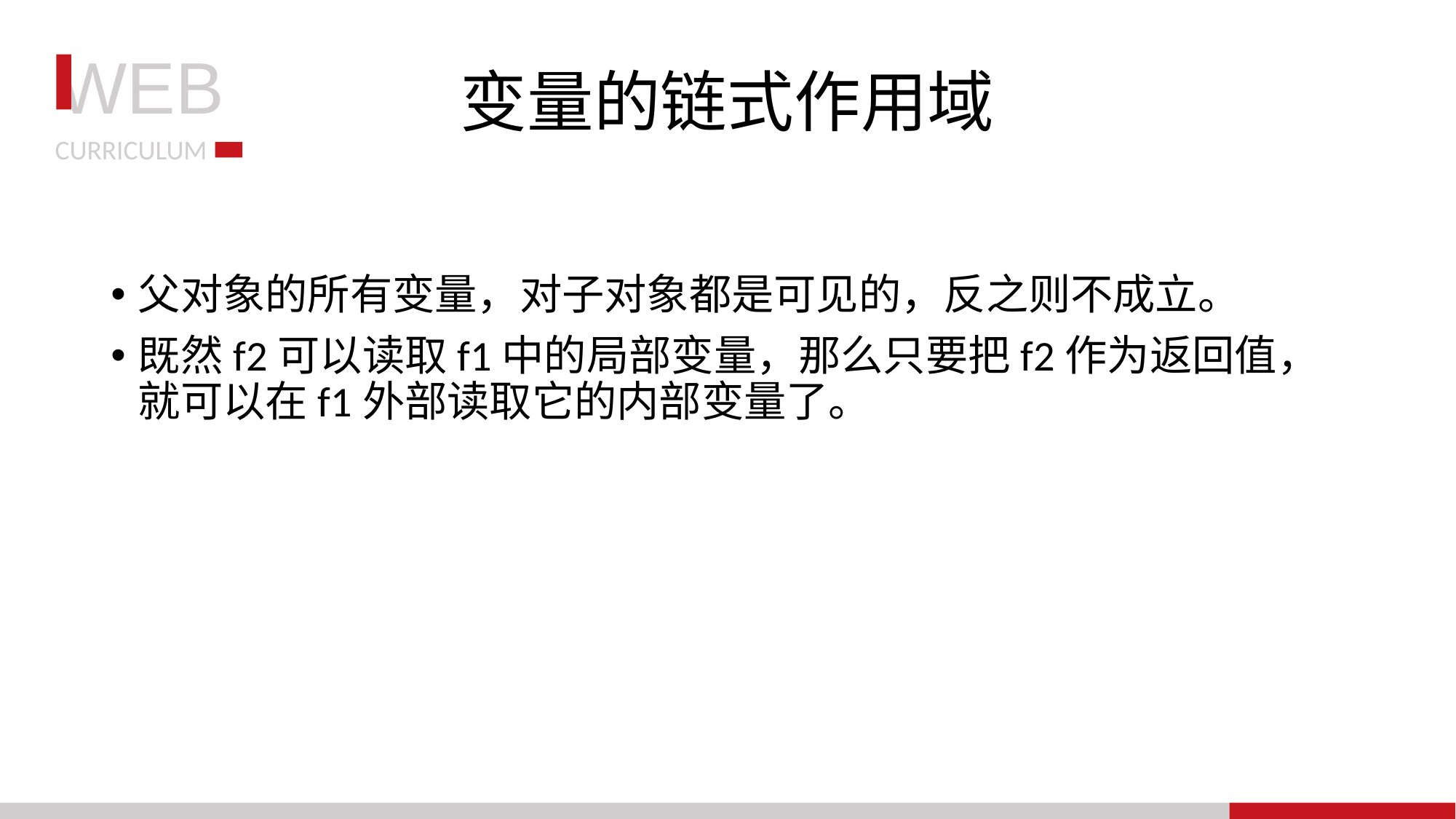

# 变量的链式作用域

父对象的所有变量，对子对象都是可见的，反之则不成立。
既然f2可以读取f1中的局部变量，那么只要把f2作为返回值，就可以在f1外部读取它的内部变量了。